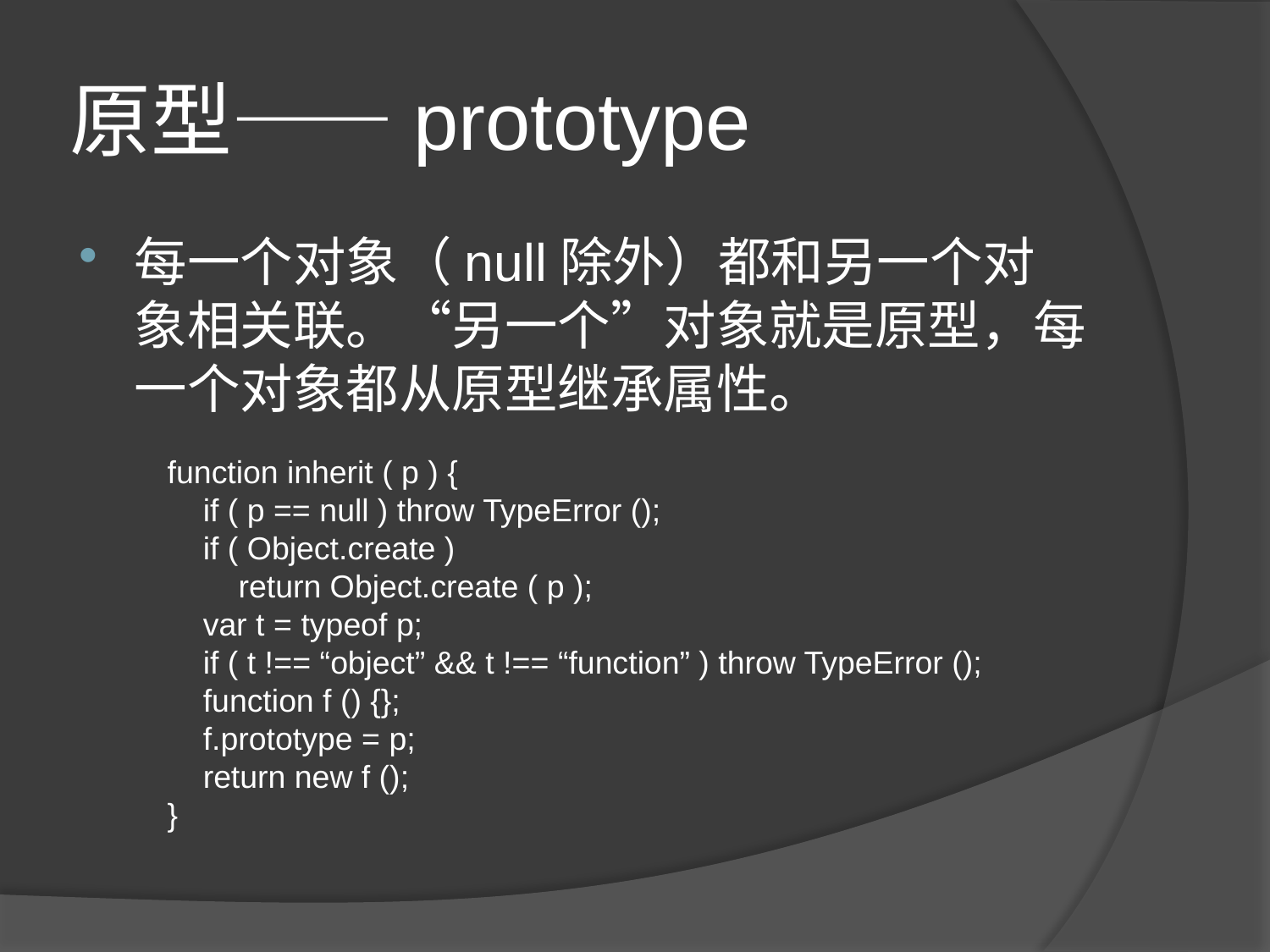

# 原型——prototype
每一个对象（null除外）都和另一个对象相关联。“另一个”对象就是原型，每一个对象都从原型继承属性。
function inherit ( p ) {
    if ( p == null ) throw TypeError ();
    if ( Object.create )
        return Object.create ( p );
    var t = typeof p;
    if ( t !== “object” && t !== “function” ) throw TypeError ();
    function f () {};
    f.prototype = p;
    return new f ();
}